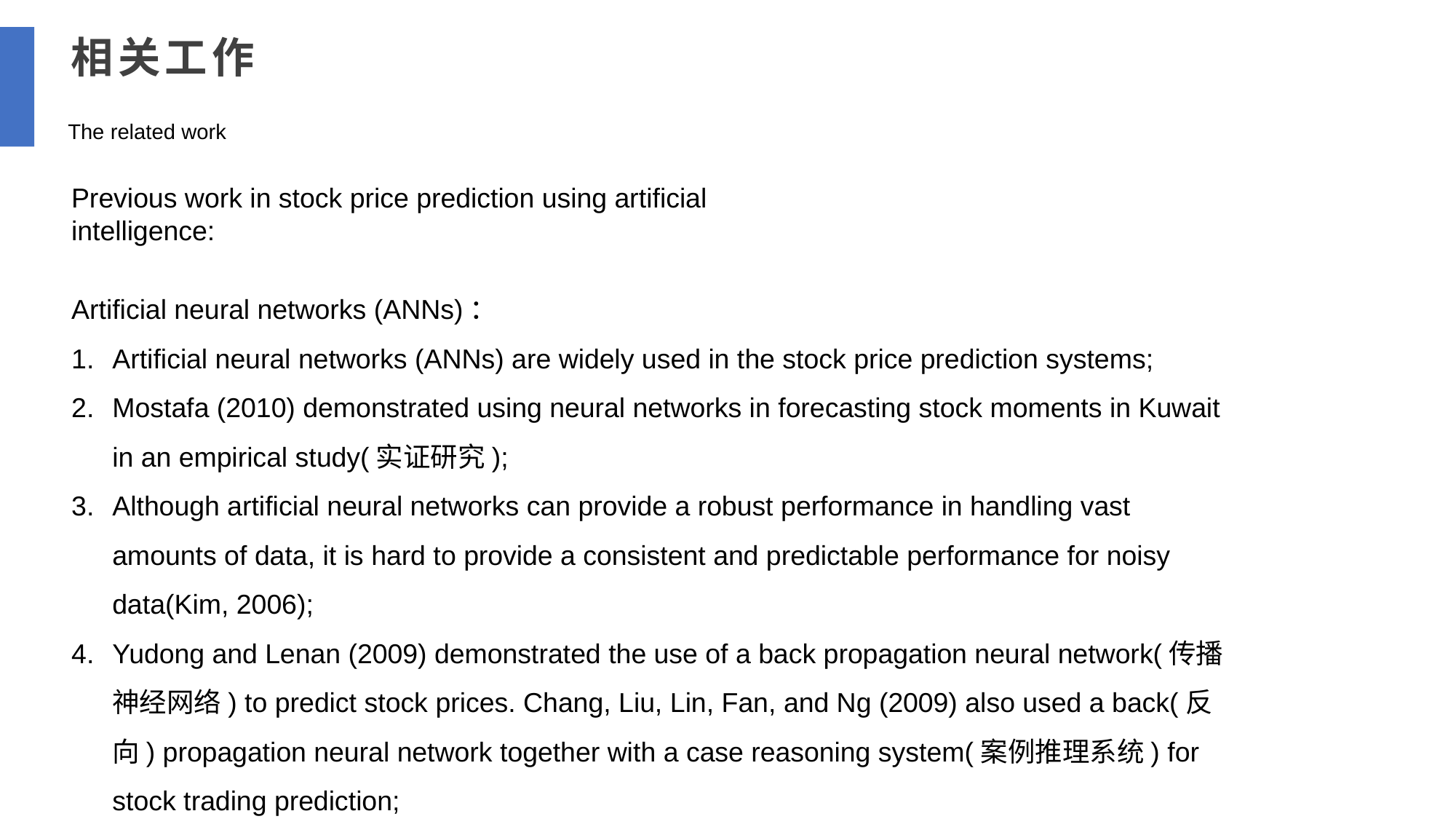

相关工作
The related work
Previous work in stock price prediction using artificial intelligence:
Artificial neural networks (ANNs)：
Artificial neural networks (ANNs) are widely used in the stock price prediction systems;
Mostafa (2010) demonstrated using neural networks in forecasting stock moments in Kuwait in an empirical study(实证研究);
Although artificial neural networks can provide a robust performance in handling vast amounts of data, it is hard to provide a consistent and predictable performance for noisy data(Kim, 2006);
Yudong and Lenan (2009) demonstrated the use of a back propagation neural network(传播神经网络) to predict stock prices. Chang, Liu, Lin, Fan, and Ng (2009) also used a back(反向) propagation neural network together with a case reasoning system(案例推理系统) for stock trading prediction;